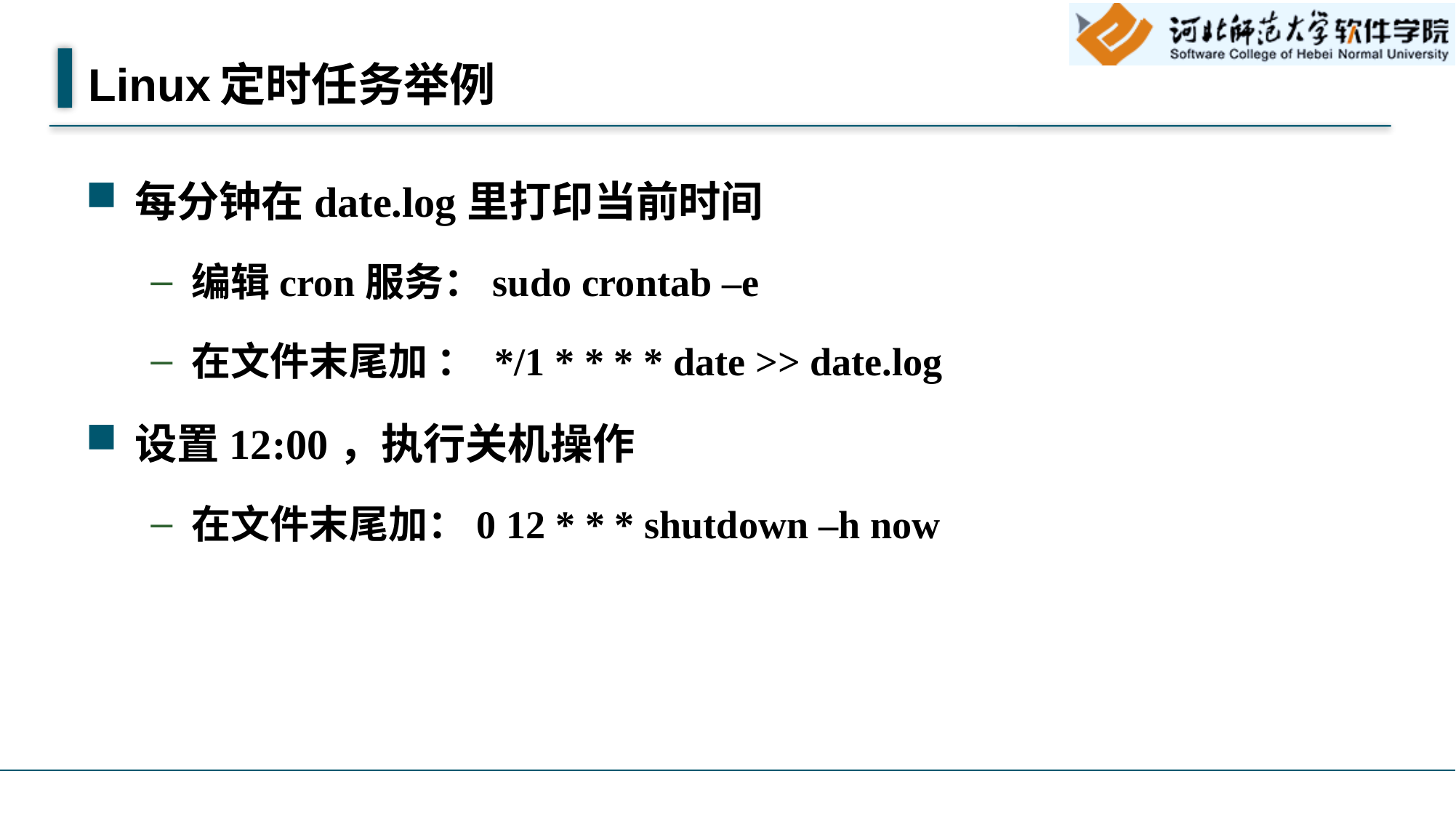

# Linux定时任务举例
每分钟在date.log里打印当前时间
编辑cron服务：sudo crontab –e
在文件末尾加 ： */1 * * * * date >> date.log
设置12:00，执行关机操作
在文件末尾加：0 12 * * * shutdown –h now